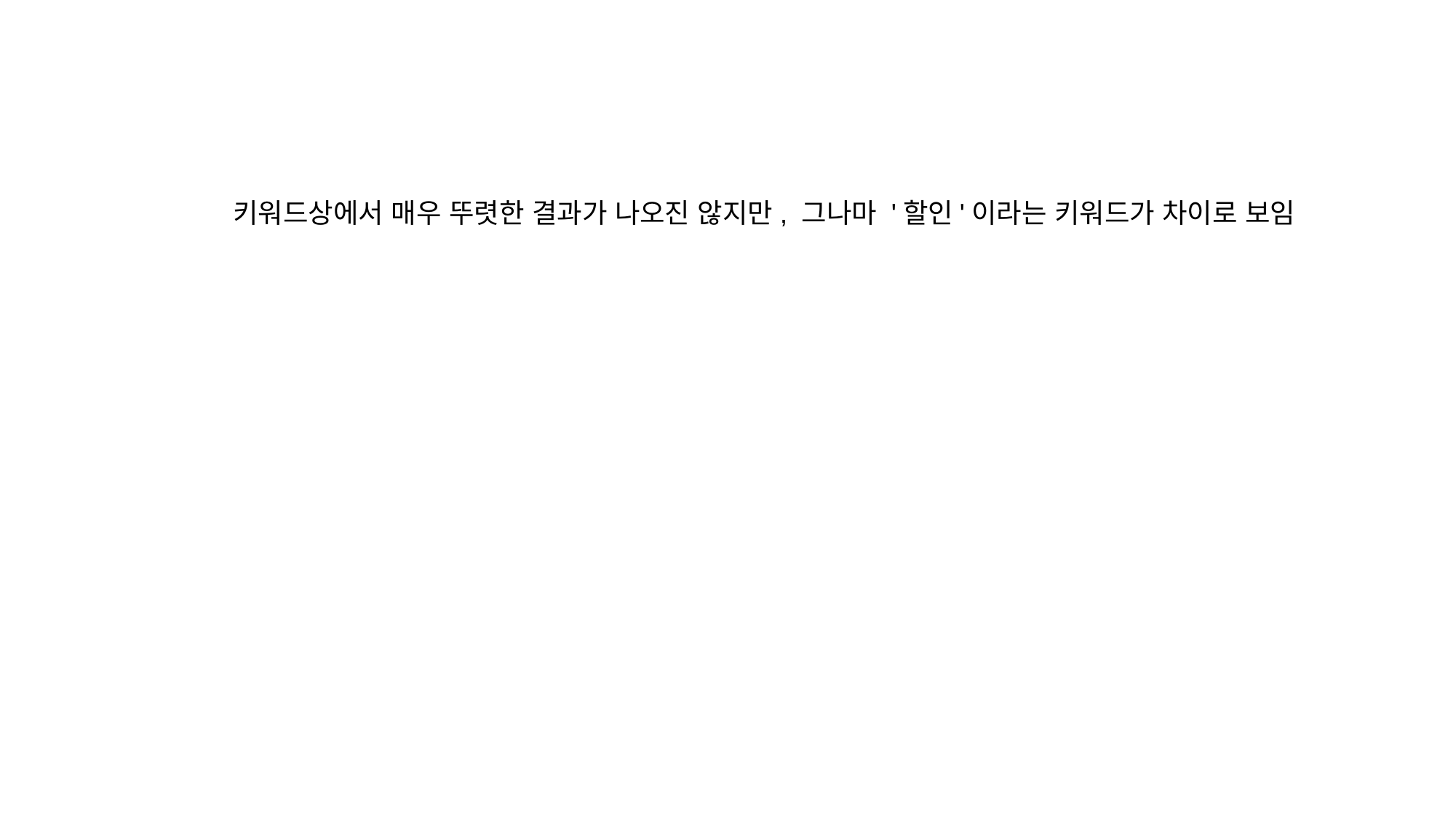

키워드상에서 매우 뚜렷한 결과가 나오진 않지만, 그나마 '할인'이라는 키워드가 차이로 보임